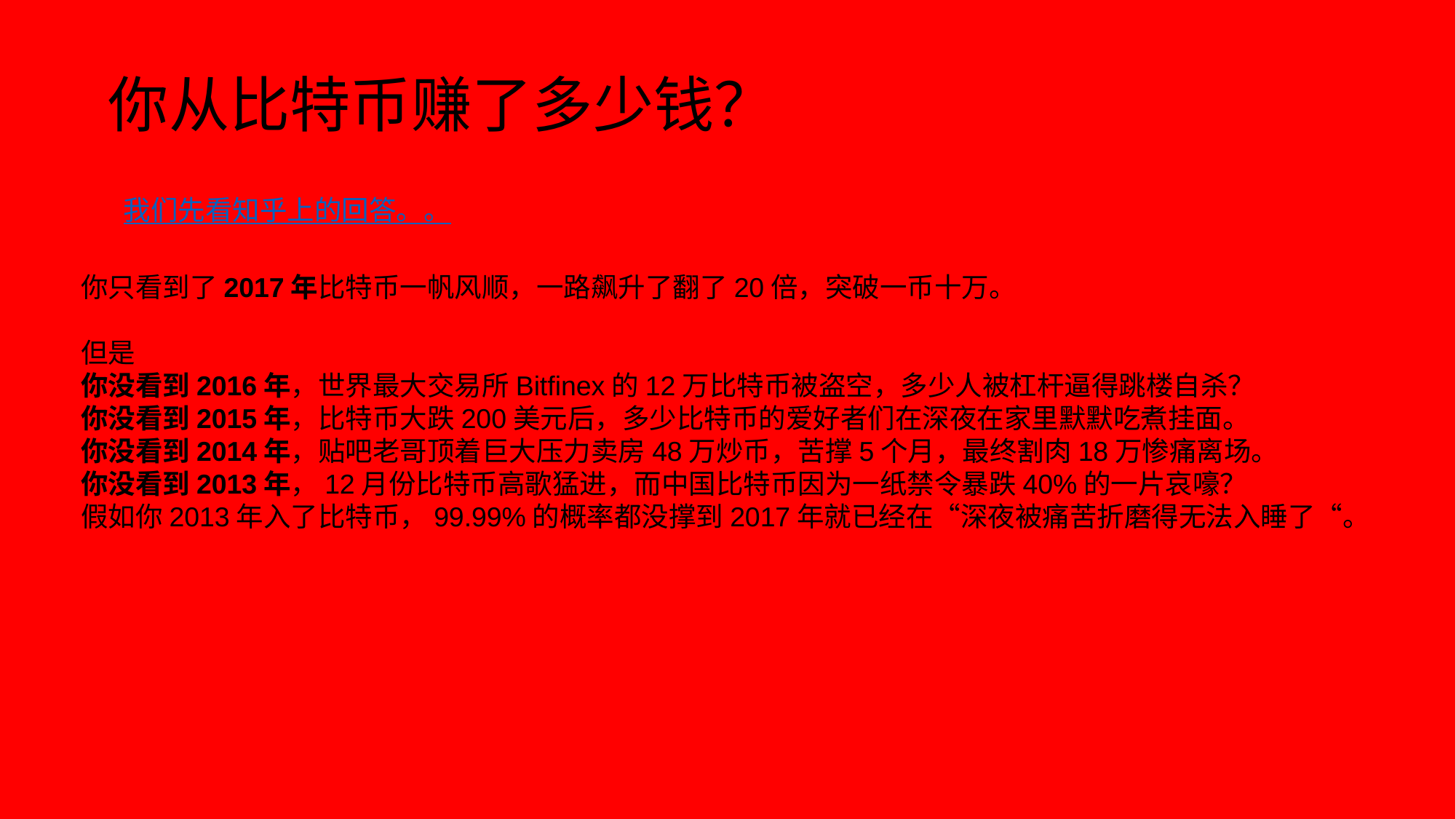

你从比特币赚了多少钱？
我们先看知乎上的回答。。

你只看到了2017年比特币一帆风顺，一路飙升了翻了20倍，突破一币十万。
但是
你没看到2016年，世界最大交易所Bitfinex的12万比特币被盗空，多少人被杠杆逼得跳楼自杀？
你没看到2015年，比特币大跌200美元后，多少比特币的爱好者们在深夜在家里默默吃煮挂面。
你没看到2014年，贴吧老哥顶着巨大压力卖房48万炒币，苦撑5个月，最终割肉18万惨痛离场。
你没看到2013年，12月份比特币高歌猛进，而中国比特币因为一纸禁令暴跌40%的一片哀嚎？
假如你2013年入了比特币，99.99%的概率都没撑到2017年就已经在“深夜被痛苦折磨得无法入睡了“。